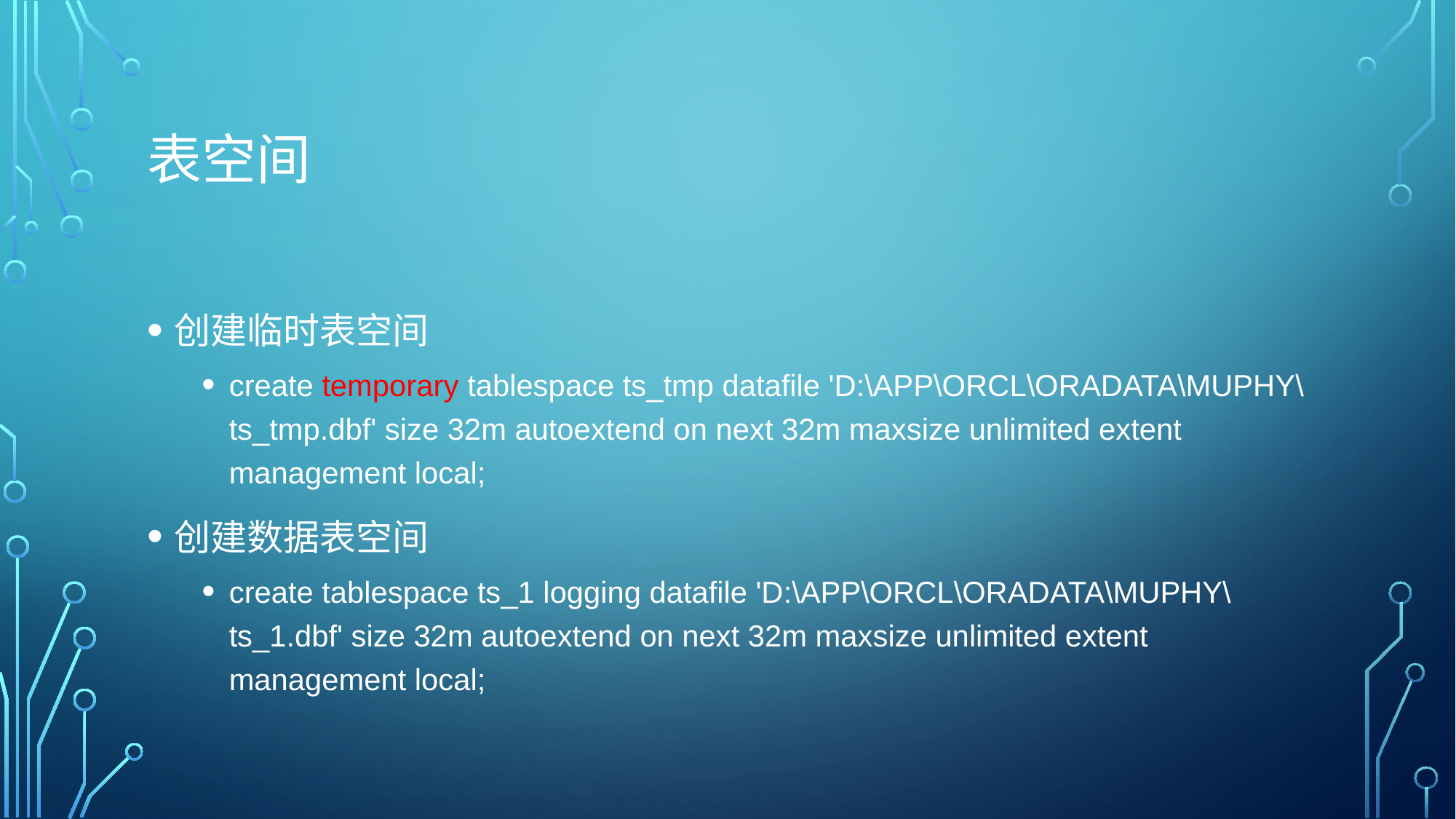

# 表空间
创建临时表空间
create temporary tablespace ts_tmp datafile 'D:\APP\ORCL\ORADATA\MUPHY\ts_tmp.dbf' size 32m autoextend on next 32m maxsize unlimited extent management local;
创建数据表空间
create tablespace ts_1 logging datafile 'D:\APP\ORCL\ORADATA\MUPHY\ts_1.dbf' size 32m autoextend on next 32m maxsize unlimited extent management local;